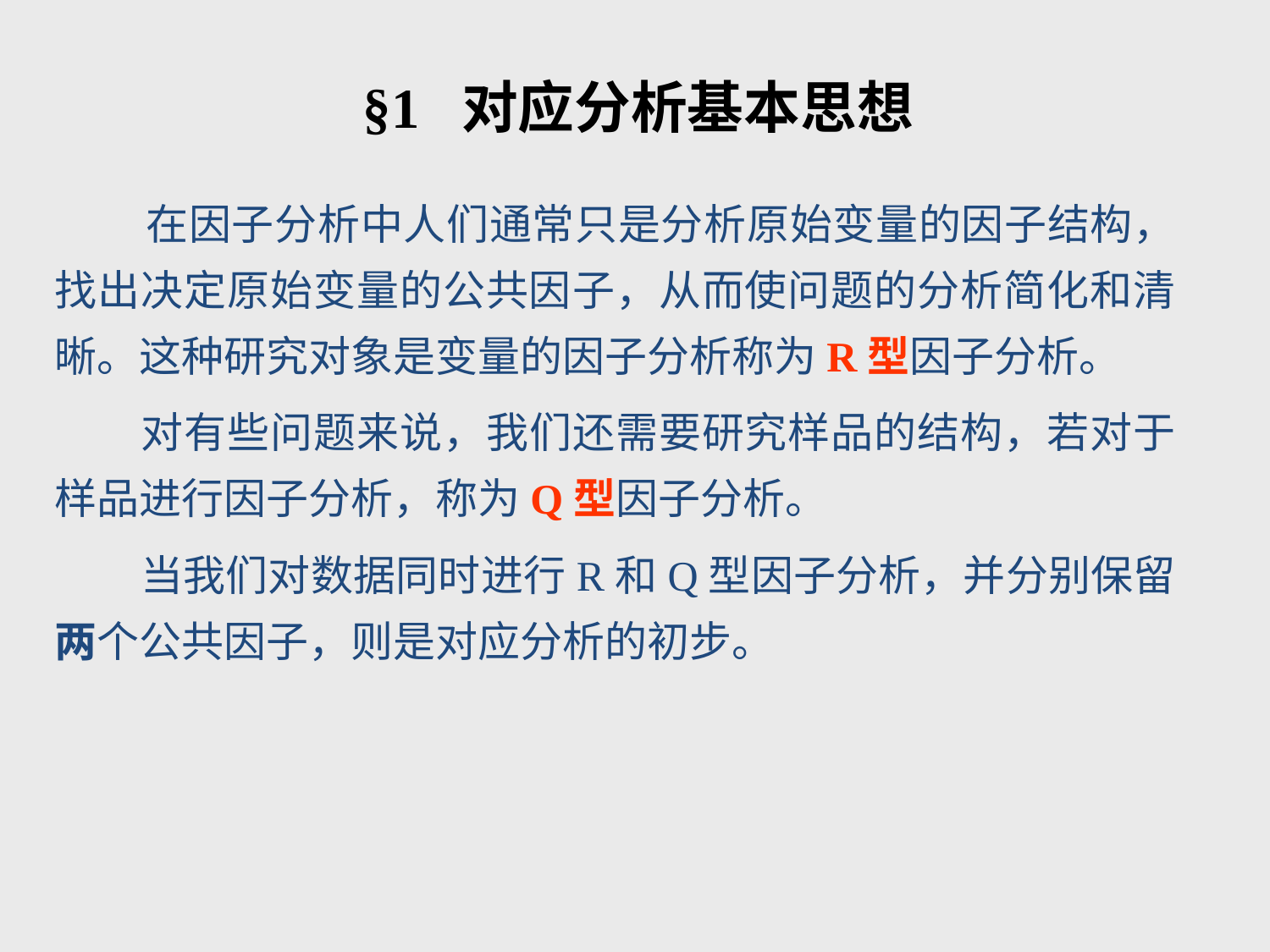

# §1  对应分析基本思想
        在因子分析中人们通常只是分析原始变量的因子结构，找出决定原始变量的公共因子，从而使问题的分析简化和清晰。这种研究对象是变量的因子分析称为R型因子分析。
对有些问题来说，我们还需要研究样品的结构，若对于样品进行因子分析，称为Q型因子分析。
当我们对数据同时进行R和Q型因子分析，并分别保留两个公共因子，则是对应分析的初步。